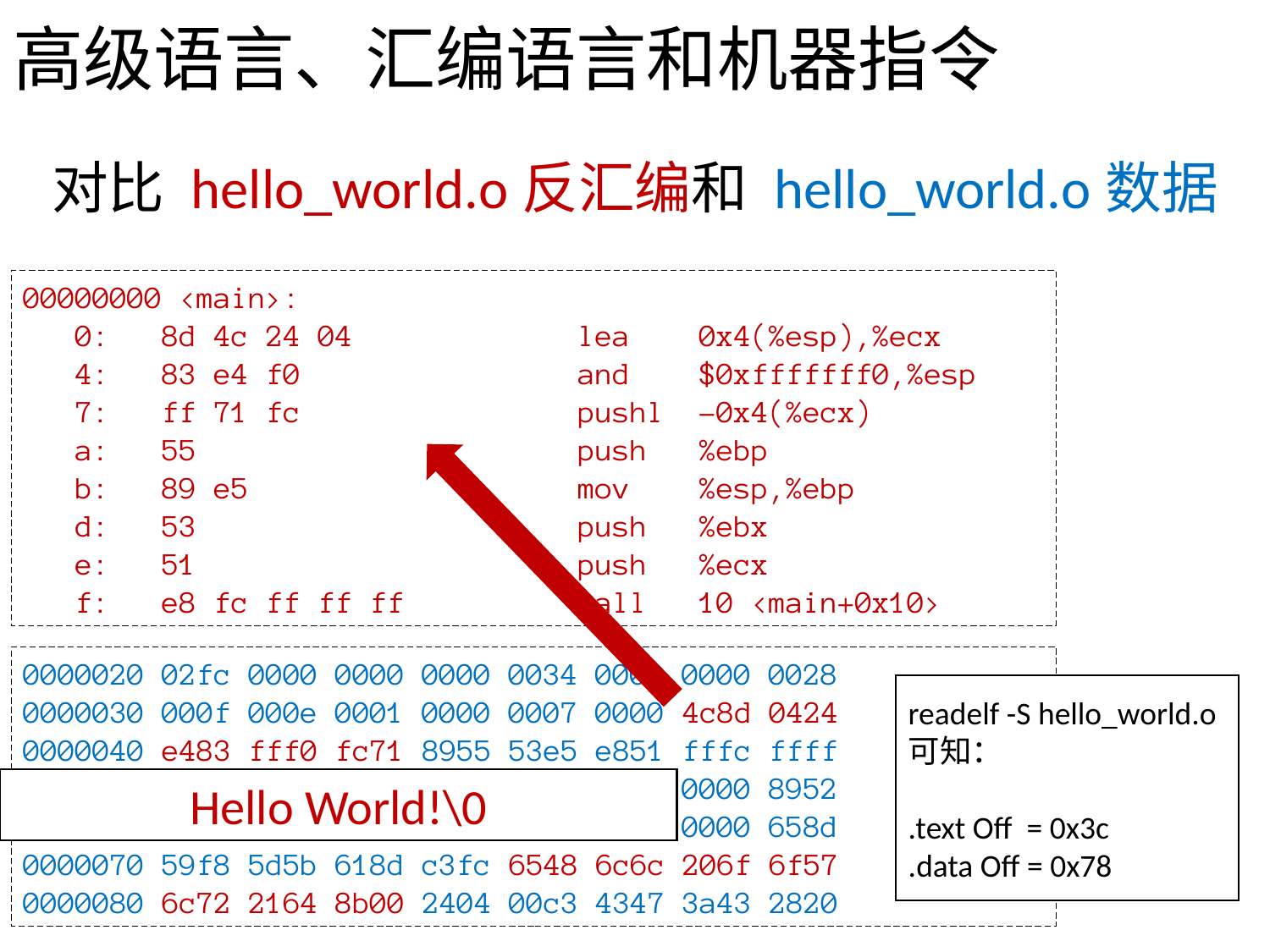

# 高级语言、汇编语言和机器指令
对比 hello_world.o反汇编和 hello_world.o数据
00000000 <main>:
   0:   8d 4c 24 04             lea    0x4(%esp),%ecx
   4:   83 e4 f0                and    $0xfffffff0,%esp
   7:   ff 71 fc                pushl  -0x4(%ecx)
   a:   55                      push   %ebp
   b:   89 e5                   mov    %esp,%ebp
   d:   53                      push   %ebx
   e:   51                      push   %ecx
   f:   e8 fc ff ff ff          call   10 <main+0x10>

0000020 02fc 0000 0000 0000 0034 0000 0000 0028
0000030 000f 000e 0001 0000 0007 0000 4c8d 0424
0000040 e483 fff0 fc71 8955 53e5 e851 fffc ffff
0000050 0105 0000 8300 0cec 908d 0000 0000 8952
0000060 e8c3 fffc ffff c483 b810 0000 0000 658d
0000070 59f8 5d5b 618d c3fc 6548 6c6c 206f 6f57
0000080 6c72 2164 8b00 2404 00c3 4347 3a43 2820
readelf -S hello_world.o
可知：

.text Off  = 0x3c
.data Off = 0x78
Hello World!\0